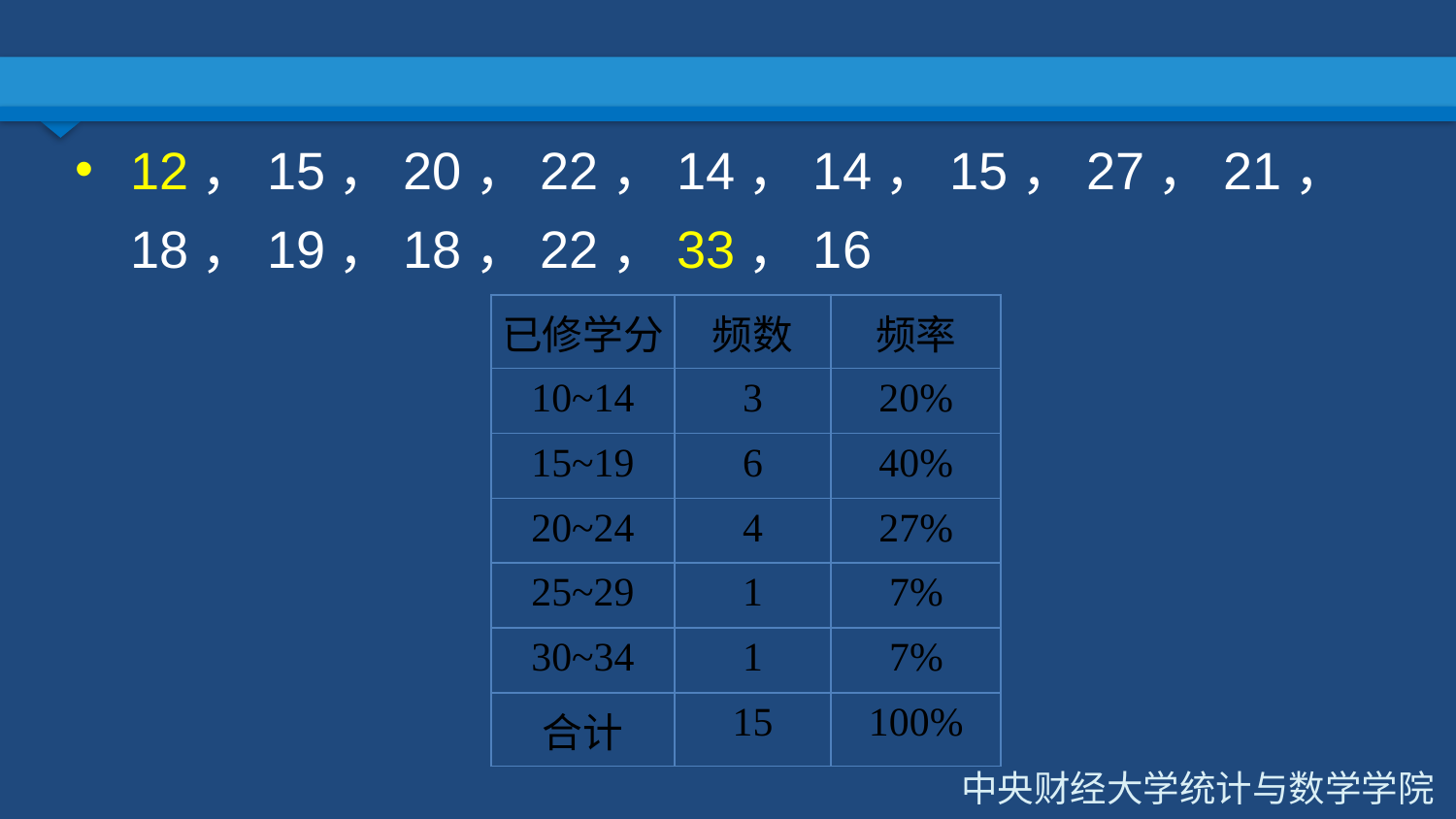

#
12，15，20，22，14，14，15，27，21，18，19，18，22，33，16
| 已修学分 | 频数 | 频率 |
| --- | --- | --- |
| 10~14 | 3 | 20% |
| 15~19 | 6 | 40% |
| 20~24 | 4 | 27% |
| 25~29 | 1 | 7% |
| 30~34 | 1 | 7% |
| 合计 | 15 | 100% |